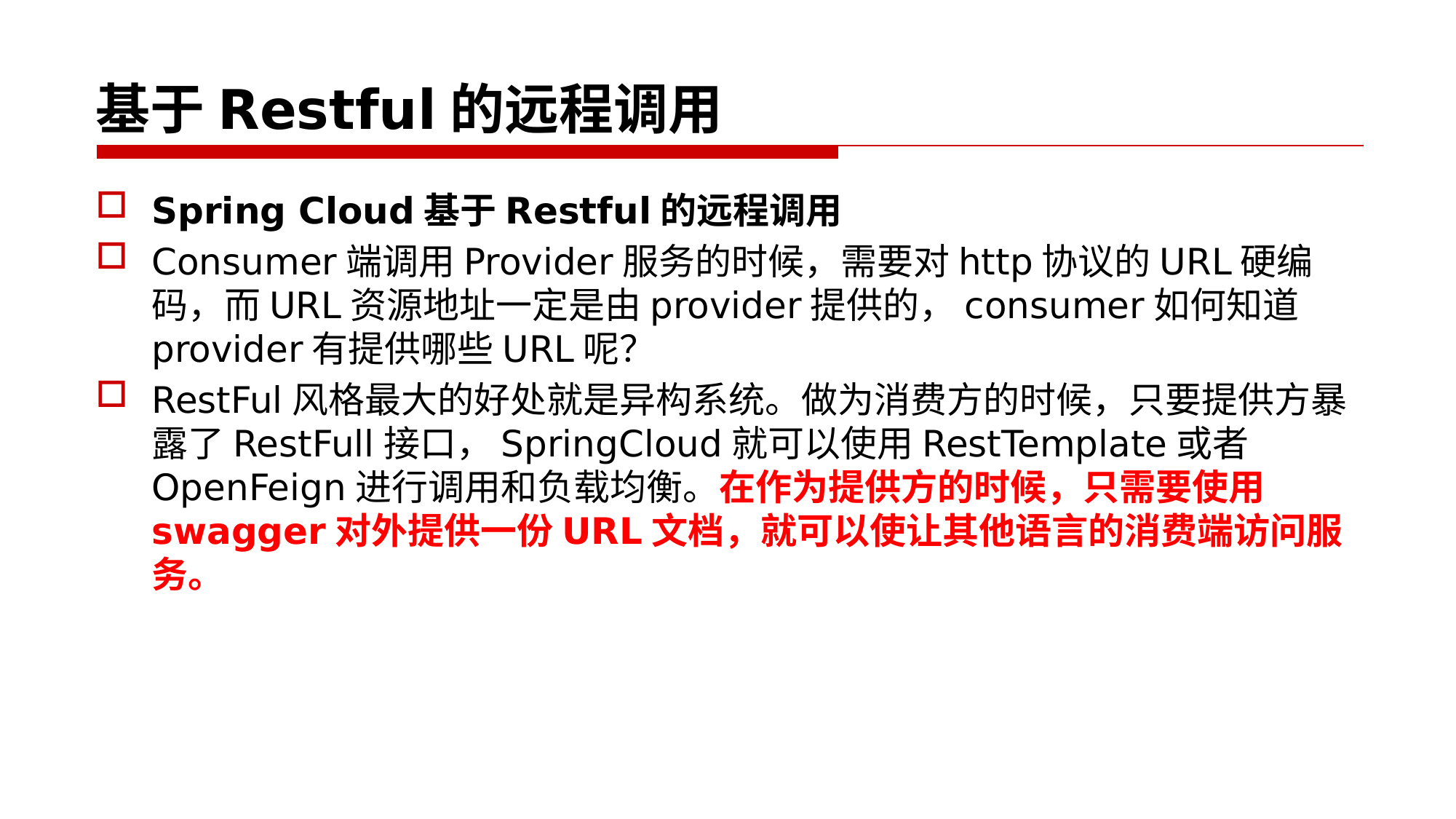

# 基于Restful的远程调用
Spring Cloud基于Restful的远程调用
Consumer端调用Provider服务的时候，需要对http协议的URL硬编码，而URL资源地址一定是由provider提供的，consumer如何知道provider有提供哪些URL呢？
RestFul风格最大的好处就是异构系统。做为消费方的时候，只要提供方暴露了RestFull接口，SpringCloud就可以使用RestTemplate或者OpenFeign进行调用和负载均衡。在作为提供方的时候，只需要使用swagger对外提供一份URL文档，就可以使让其他语言的消费端访问服务。